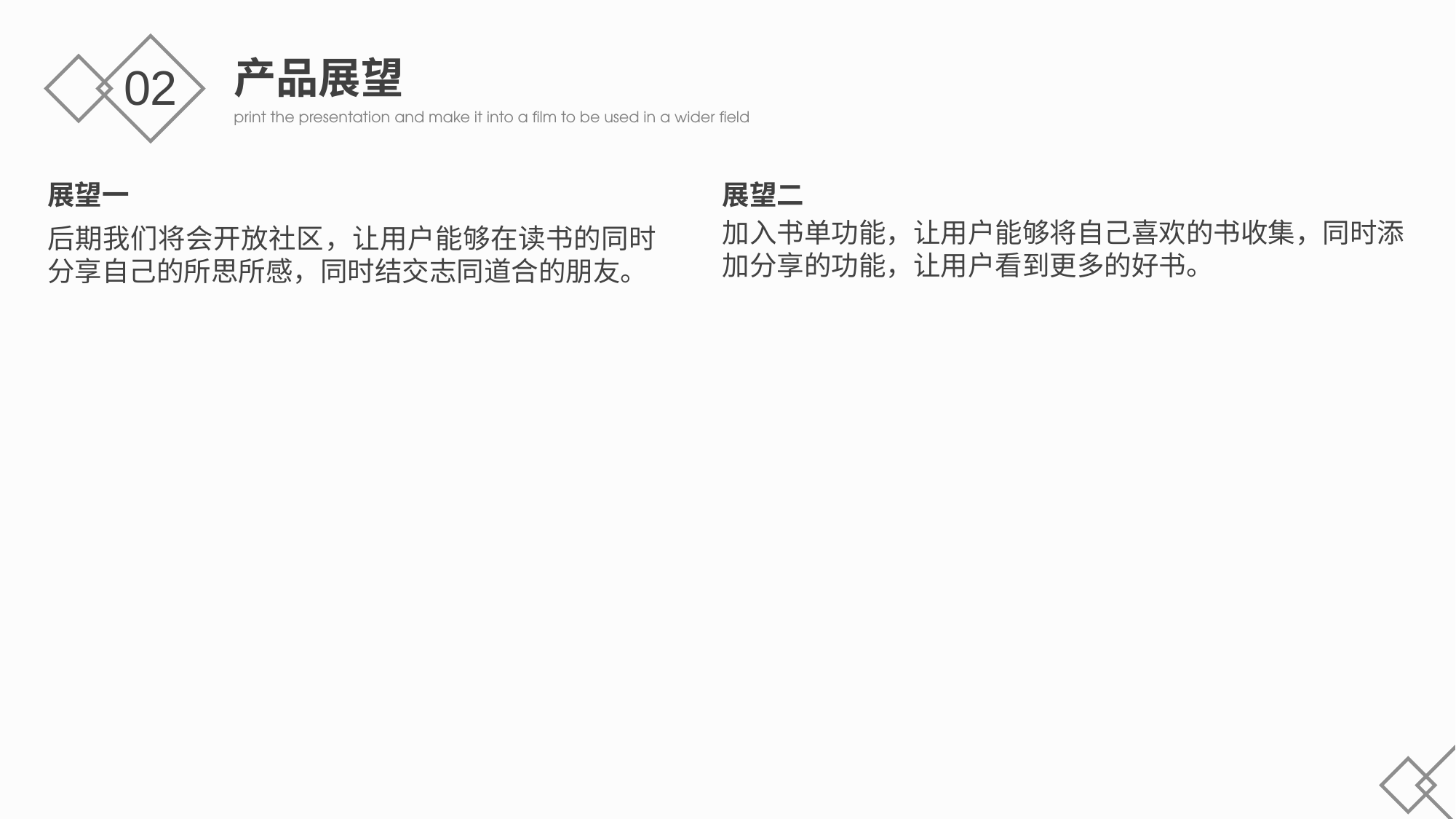

产品展望
print the presentation and make it into a film to be used in a wider field
02

展望二

展望一

加入书单功能，让用户能够将自己喜欢的书收集，同时添
加分享的功能，让用户看到更多的好书。
后期我们将会开放社区，让用户能够在读书的同时分享自己的所思所感，同时结交志同道合的朋友。